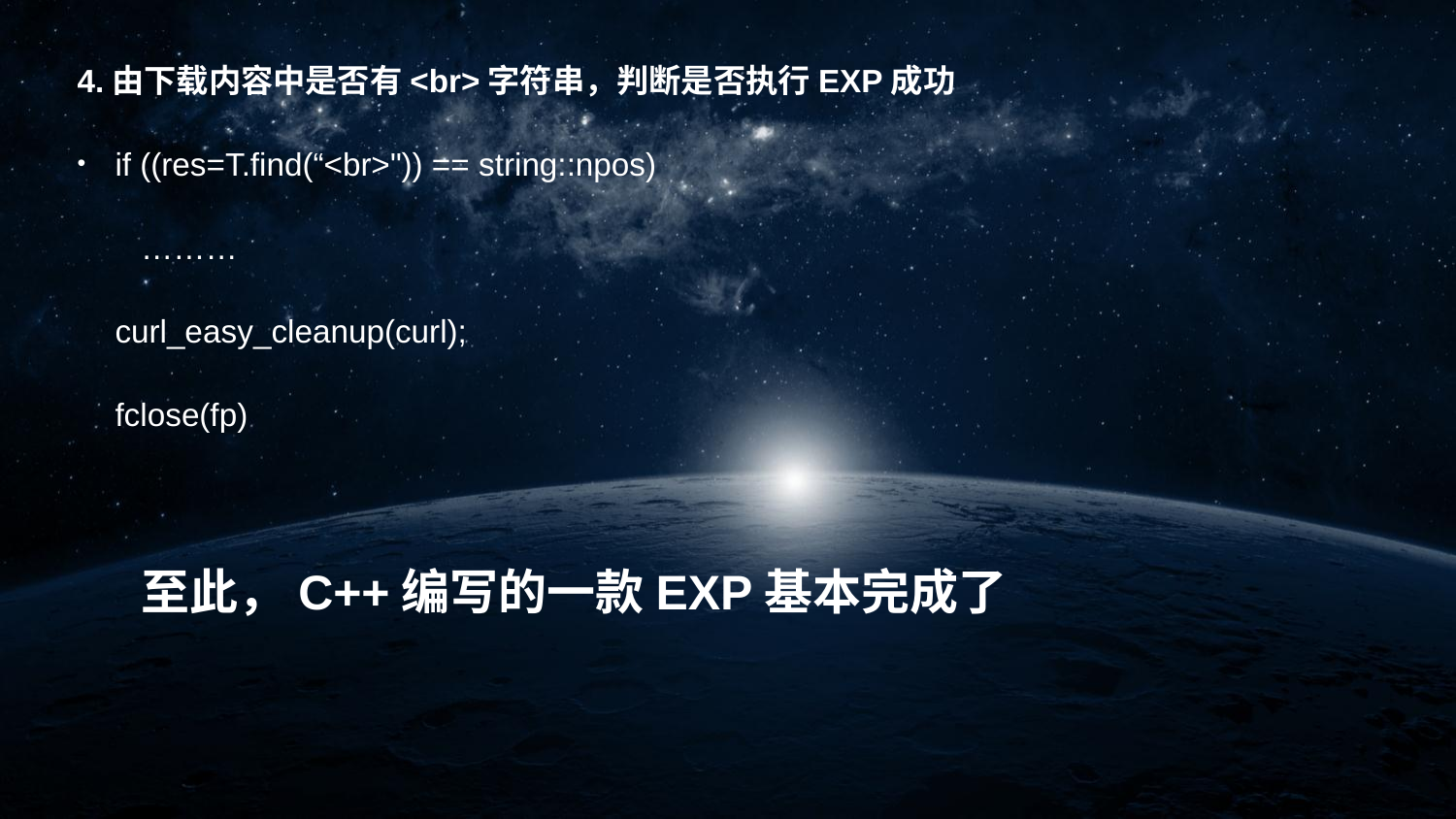

4.由下载内容中是否有<br>字符串，判断是否执行EXP成功
if ((res=T.find(“<br>")) == string::npos)
………
curl_easy_cleanup(curl);
fclose(fp)

至此，C++编写的一款EXP基本完成了